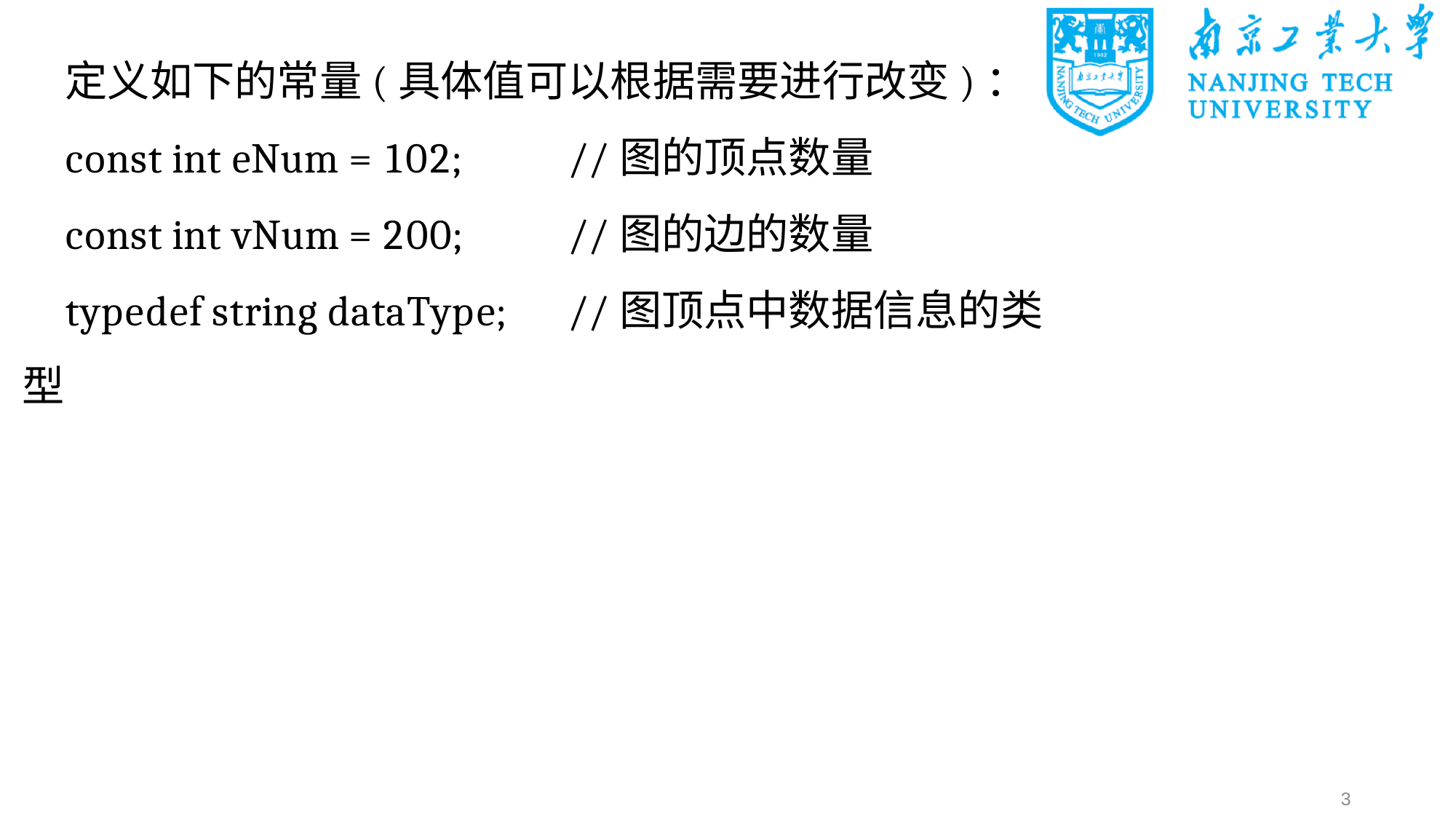

定义如下的常量(具体值可以根据需要进行改变)：
const int eNum = 102;	//图的顶点数量
const int vNum = 200;	//图的边的数量
typedef string dataType;	//图顶点中数据信息的类型
3